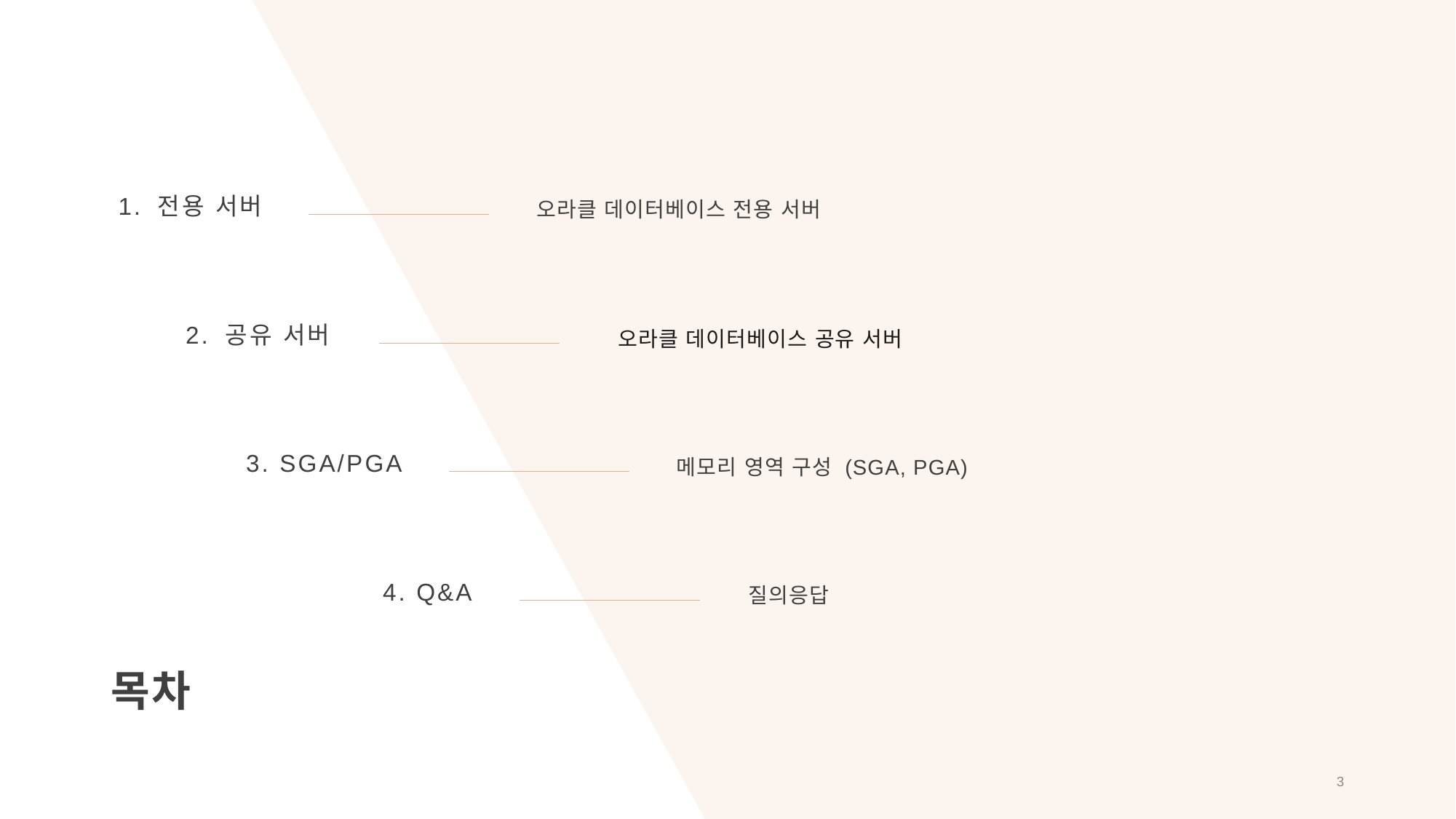

1. 전용 서버
오라클 데이터베이스 전용 서버
2. 공유 서버
 오라클 데이터베이스 공유 서버
3. sga/PGA
메모리 영역 구성 (SGA, PGA)
4. Q&A
질의응답
# 목차
3